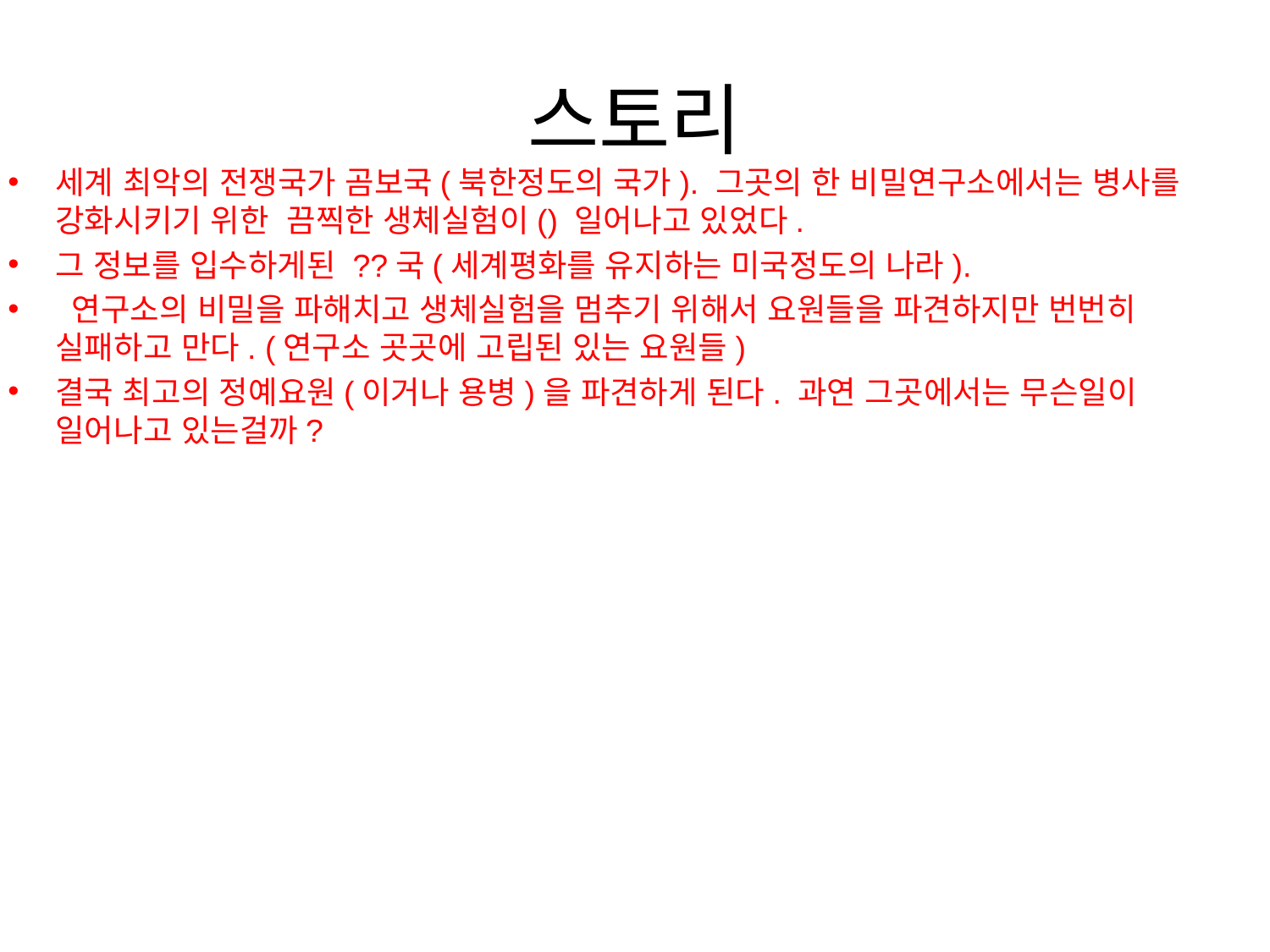

# 스토리
세계 최악의 전쟁국가 곰보국(북한정도의 국가). 그곳의 한 비밀연구소에서는 병사를 강화시키기 위한  끔찍한 생체실험이() 일어나고 있었다.
그 정보를 입수하게된 ??국(세계평화를 유지하는 미국정도의 나라).
 연구소의 비밀을 파해치고 생체실험을 멈추기 위해서 요원들을 파견하지만 번번히 실패하고 만다. (연구소 곳곳에 고립된 있는 요원들)
결국 최고의 정예요원(이거나 용병)을 파견하게 된다. 과연 그곳에서는 무슨일이 일어나고 있는걸까?